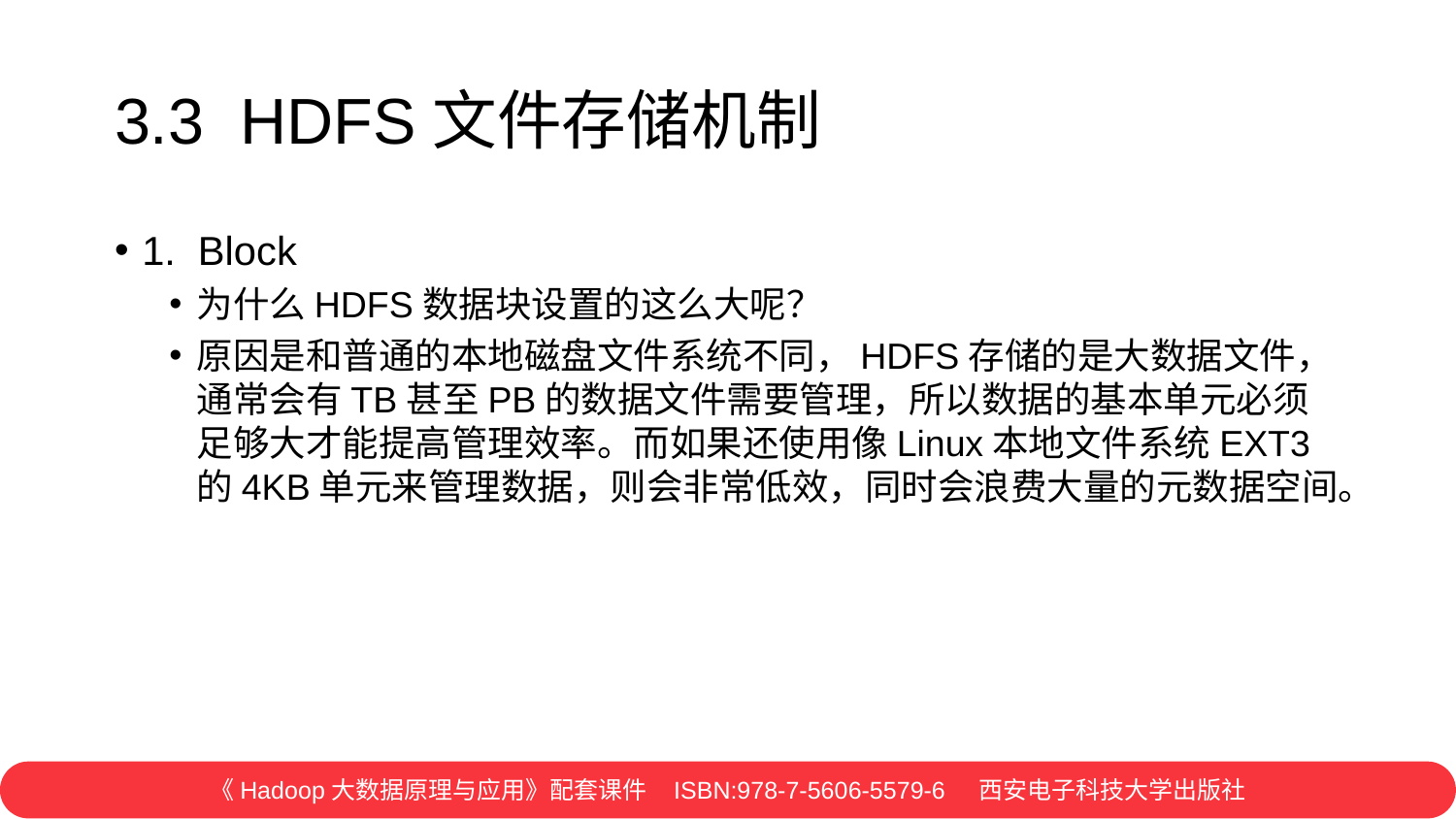

# 3.3  HDFS文件存储机制
1.  Block
为什么HDFS数据块设置的这么大呢？
原因是和普通的本地磁盘文件系统不同，HDFS存储的是大数据文件，通常会有TB甚至PB的数据文件需要管理，所以数据的基本单元必须足够大才能提高管理效率。而如果还使用像Linux本地文件系统EXT3的4KB单元来管理数据，则会非常低效，同时会浪费大量的元数据空间。